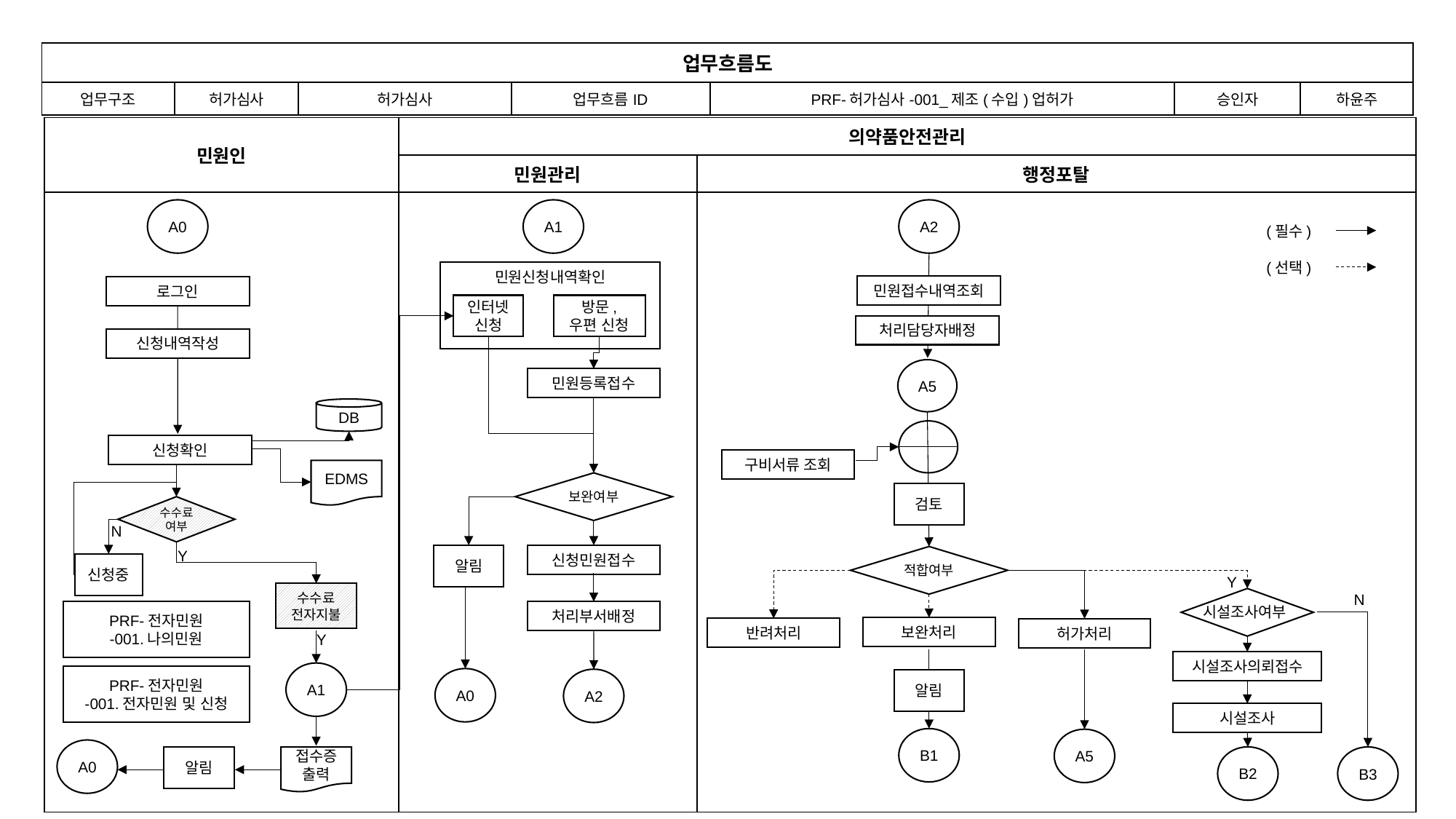

| 업무흐름도 |  |  |  |  |  |  |
| --- | --- | --- | --- | --- | --- | --- |
| 업무구조 | 허가심사 | 허가심사 | 업무흐름ID | PRF-허가심사-001\_제조(수입)업허가 | 승인자 | 하윤주 |
| 민원인 | 의약품안전관리 |  |
| --- | --- | --- |
|  | 민원관리 | 행정포탈 |
|  |  |  |
A2
A0
A1
(필수)

(선택)
민원신청내역확인
민원접수내역조회
로그인
인터넷
신청
방문, 우편 신청
처리담당자배정
신청내역작성
A5
민원등록접수
DB

신청확인
구비서류 조회
EDMS
보완여부
검토
수수료
여부
N
Y
알림
신청민원접수
적합여부
신청중
Y
수수료
전자지불
N

시설조사여부
PRF-전자민원
-001.나의민원
처리부서배정
보완처리
반려처리
허가처리
Y
시설조사의뢰접수
A1
PRF-전자민원
-001.전자민원 및 신청
A0
A2
알림
시설조사
B1
A5
A0
B2
B3
접수증
출력
알림